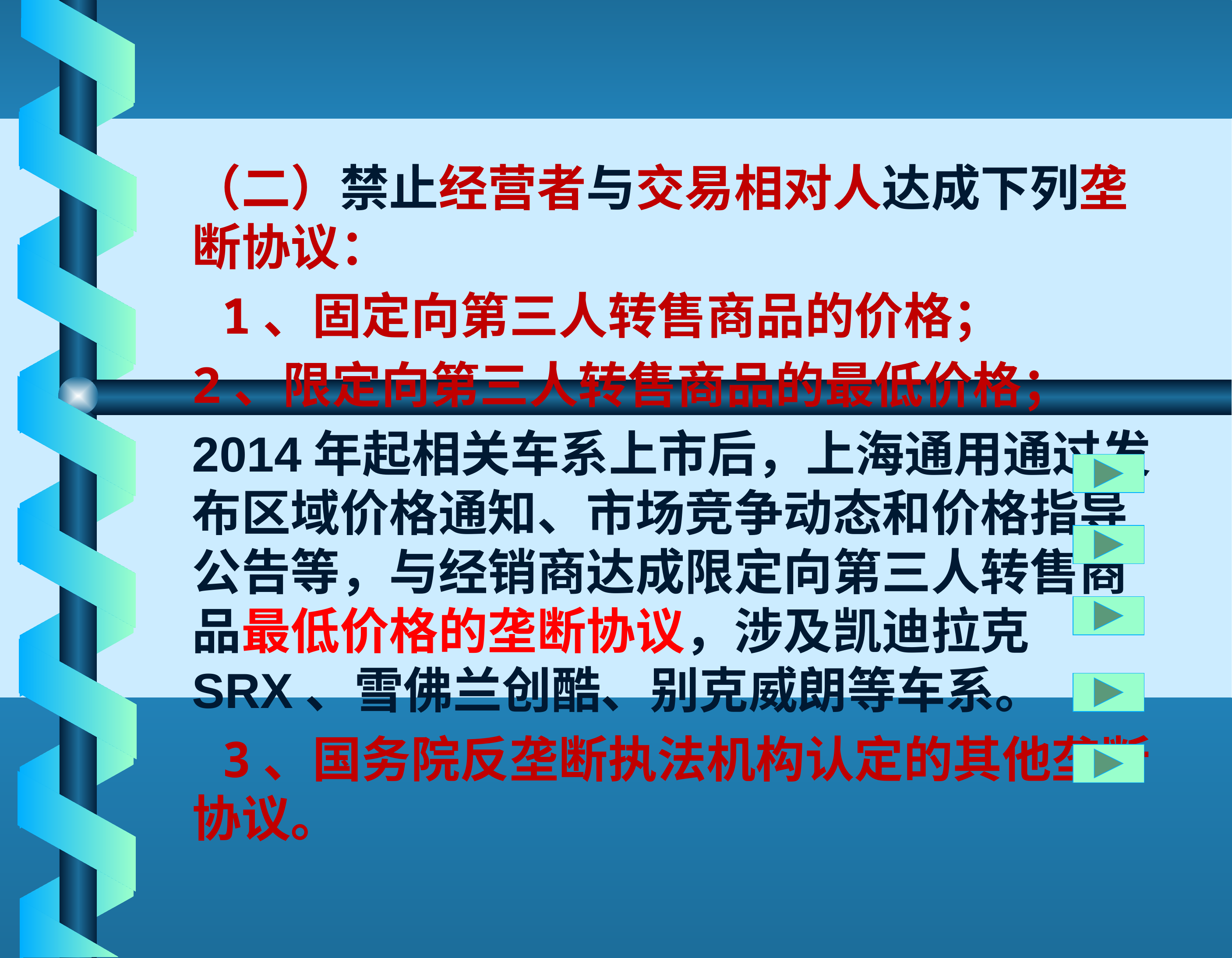

（二）禁止经营者与交易相对人达成下列垄断协议：
 1、固定向第三人转售商品的价格；
2、限定向第三人转售商品的最低价格；
2014年起相关车系上市后，上海通用通过发布区域价格通知、市场竞争动态和价格指导公告等，与经销商达成限定向第三人转售商品最低价格的垄断协议，涉及凯迪拉克SRX、雪佛兰创酷、别克威朗等车系。
 3、国务院反垄断执法机构认定的其他垄断协议。

#